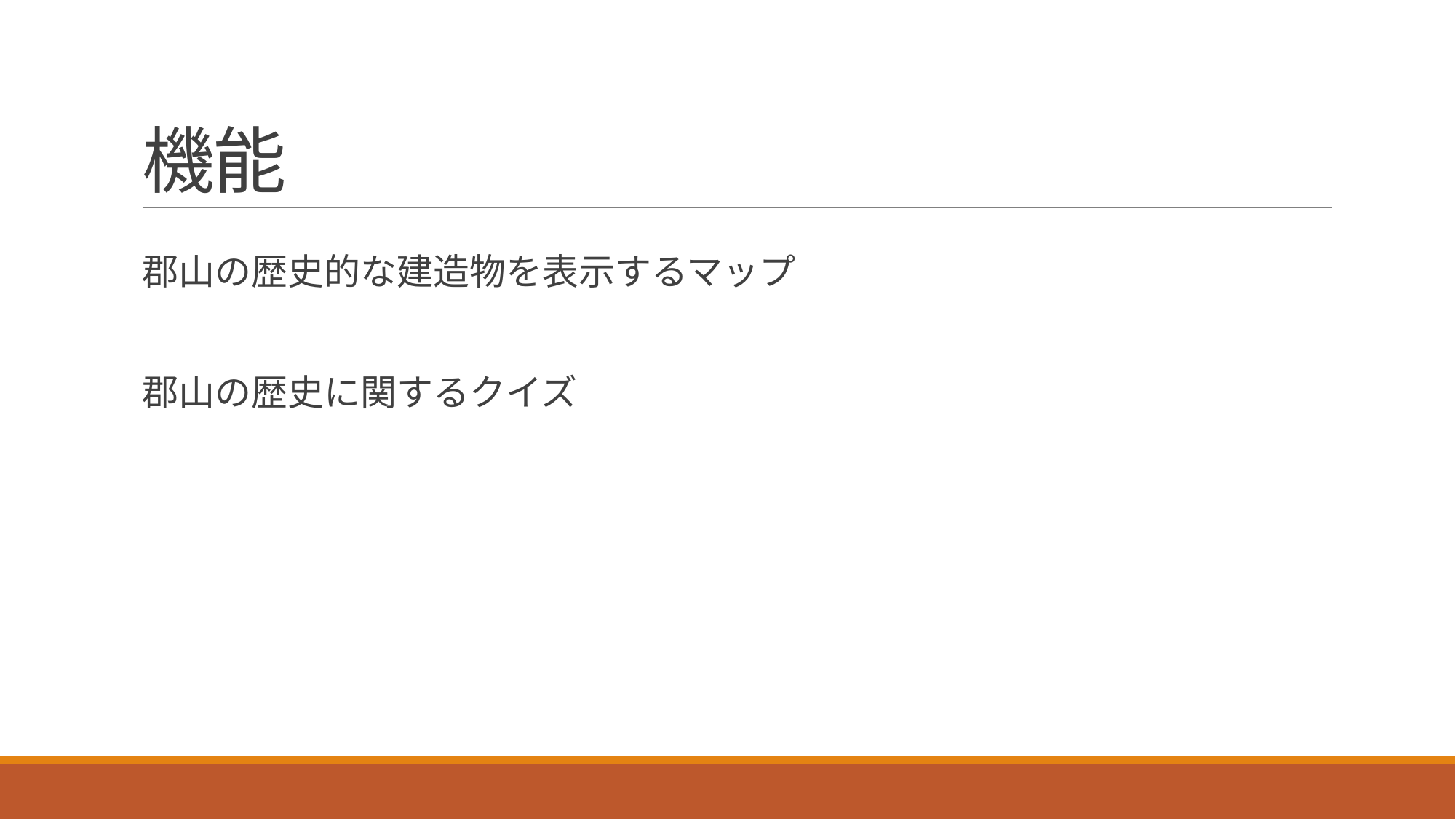

# 機能
郡山の歴史的な建造物を表示するマップ

郡山の歴史に関するクイズ